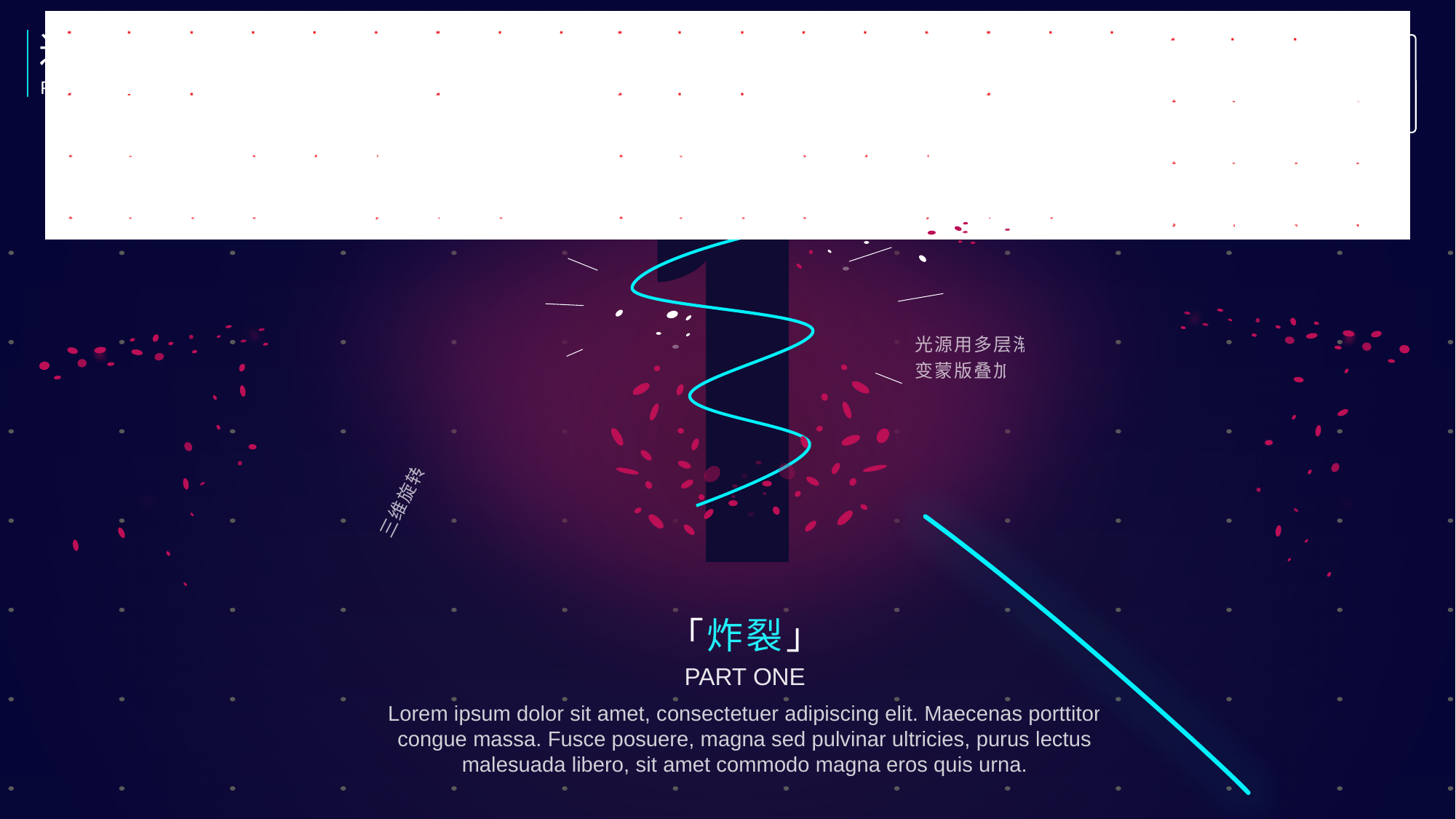

过渡页
PART ONE

模仿
设计
光源用多层渐变蒙版叠加
三维旋转
「炸裂」
PART ONE
Lorem ipsum dolor sit amet, consectetuer adipiscing elit. Maecenas porttitor congue massa. Fusce posuere, magna sed pulvinar ultricies, purus lectus malesuada libero, sit amet commodo magna eros quis urna.